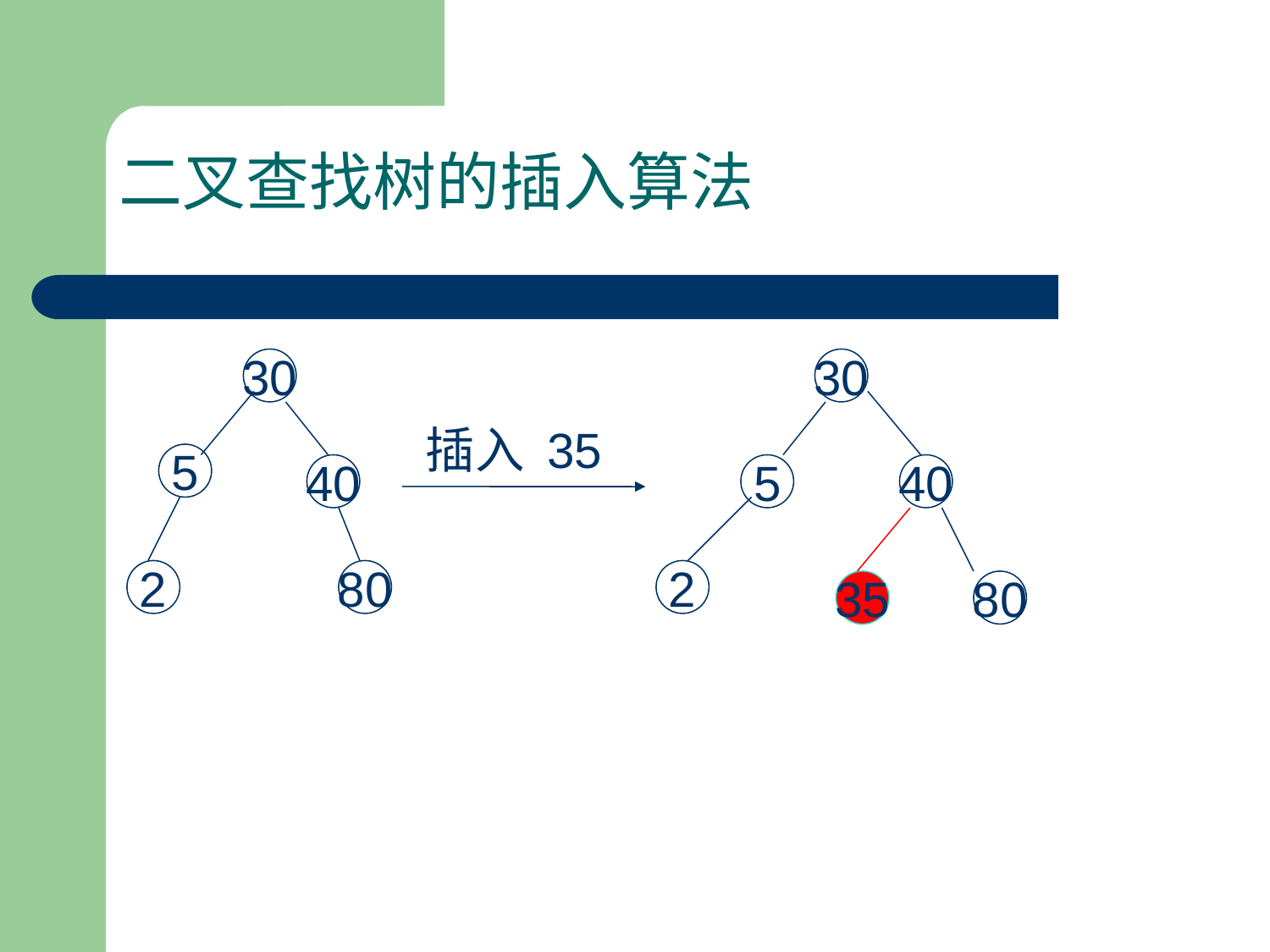

# 二叉查找树的插入算法
30

插入 35
5
40

2
80
30

5
40

2
35
80